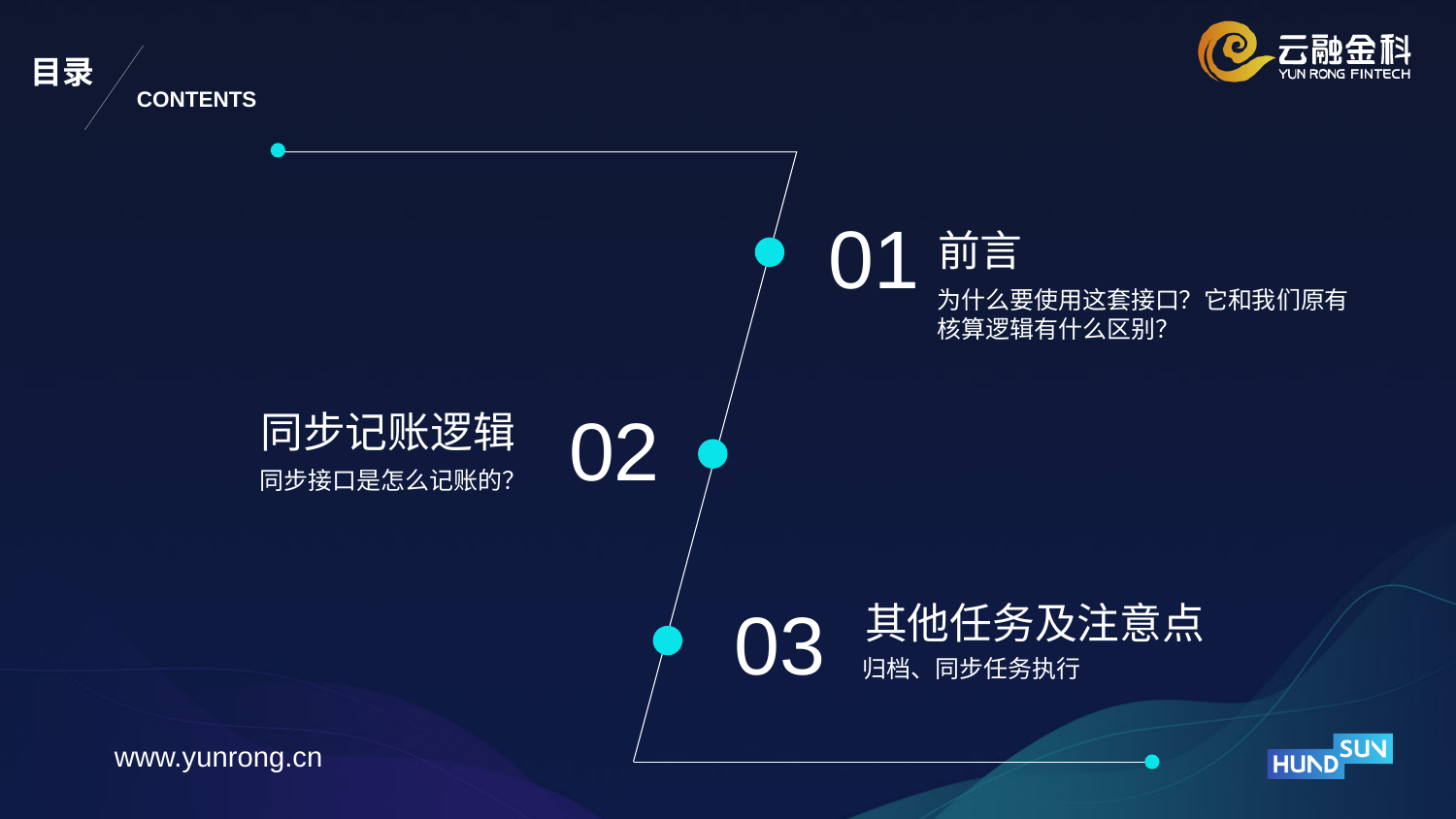

目录
CONTENTS

01
前言

为什么要使用这套接口？它和我们原有核算逻辑有什么区别？
02
同步记账逻辑

同步接口是怎么记账的？
03
其他任务及注意点

归档、同步任务执行